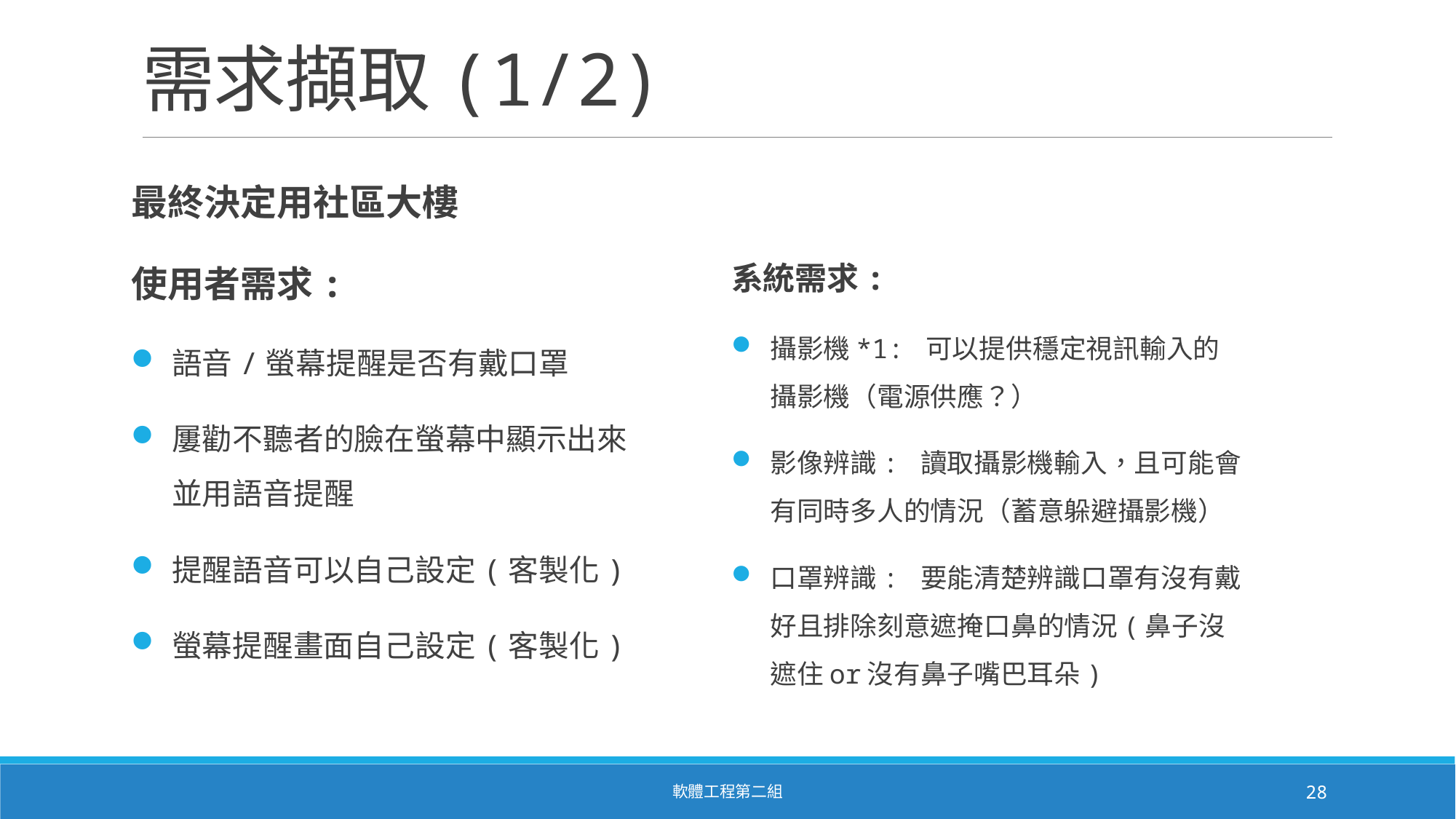

# 需求擷取(1/2)
最終決定用社區大樓
使用者需求:
語音/螢幕提醒是否有戴口罩
屢勸不聽者的臉在螢幕中顯示出來並用語音提醒
提醒語音可以自己設定(客製化)
螢幕提醒畫面自己設定(客製化)
系統需求:
攝影機*1: 可以提供穩定視訊輸入的攝影機（電源供應？）
影像辨識: 讀取攝影機輸入，且可能會有同時多人的情況（蓄意躲避攝影機）
口罩辨識: 要能清楚辨識口罩有沒有戴好且排除刻意遮掩口鼻的情況(鼻子沒遮住or沒有鼻子嘴巴耳朵)
軟體工程第二組
28